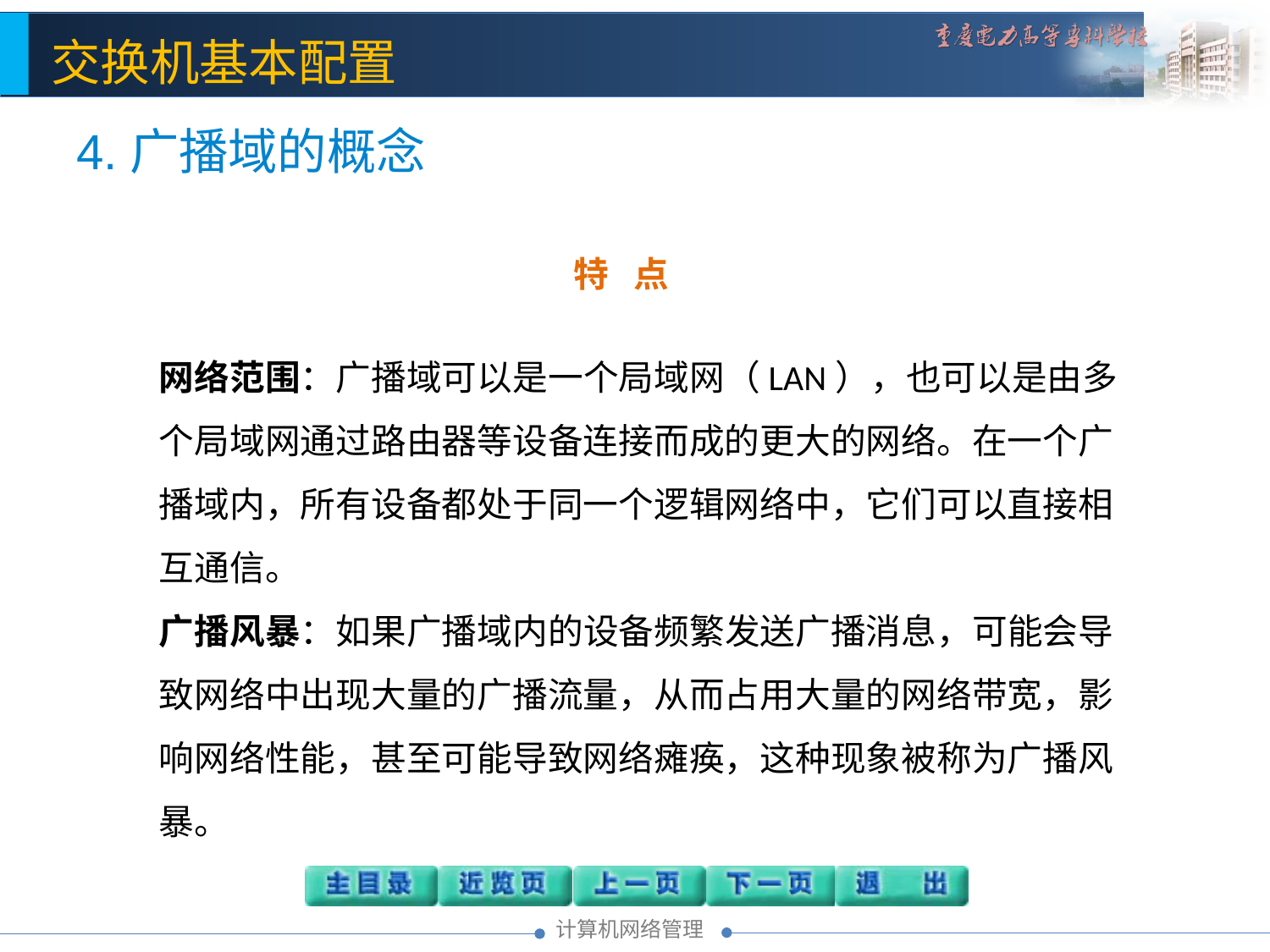

4.广播域的概念
特   点
网络范围：广播域可以是一个局域网（LAN），也可以是由多个局域网通过路由器等设备连接而成的更大的网络。在一个广播域内，所有设备都处于同一个逻辑网络中，它们可以直接相互通信。
广播风暴：如果广播域内的设备频繁发送广播消息，可能会导致网络中出现大量的广播流量，从而占用大量的网络带宽，影响网络性能，甚至可能导致网络瘫痪，这种现象被称为广播风暴。